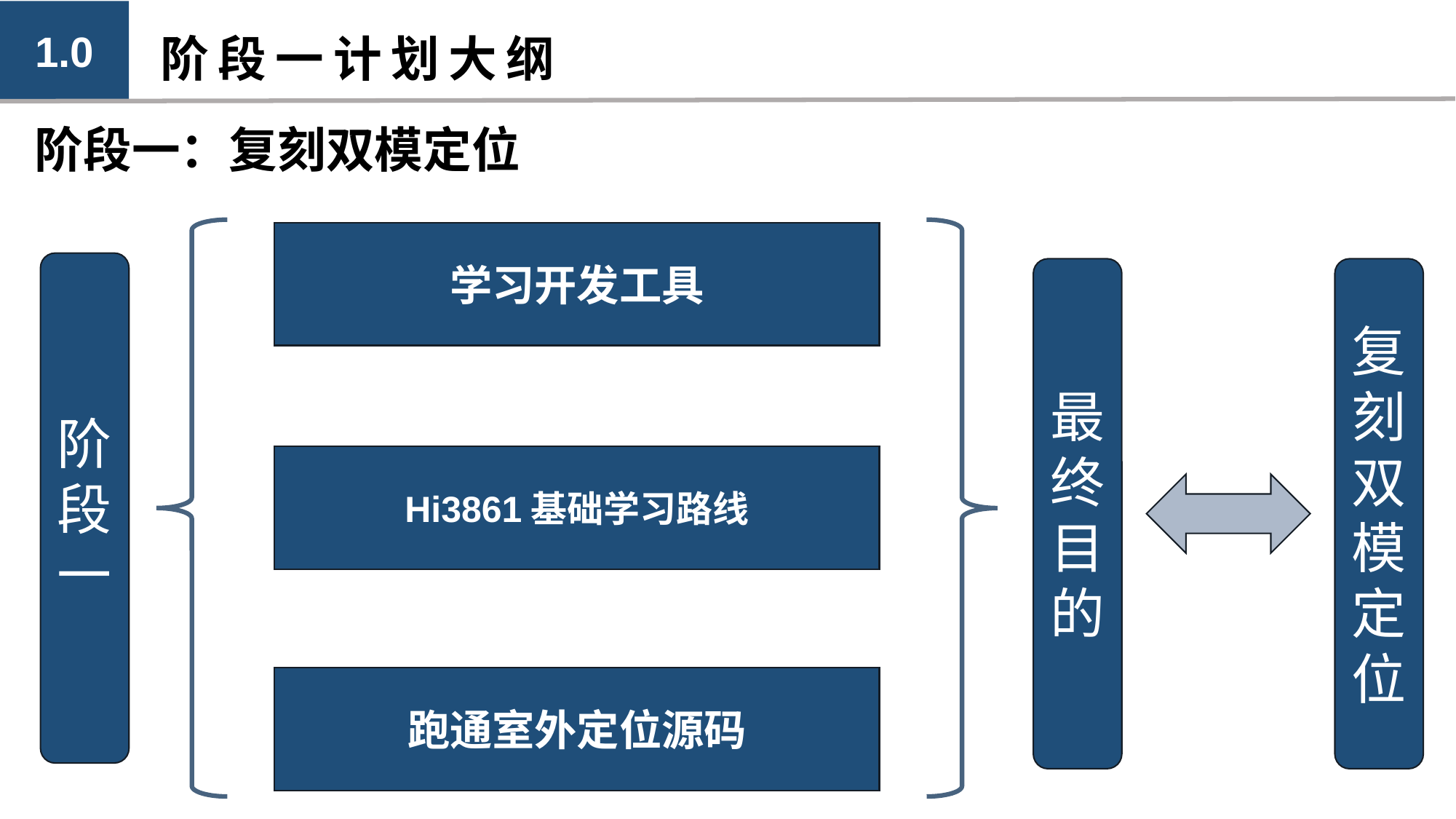

1.0
阶段一计划大纲
阶段一：复刻双模定位

学习开发工具
阶段一
最终目的
复刻双模定位
Hi3861基础学习路线

跑通室外定位源码